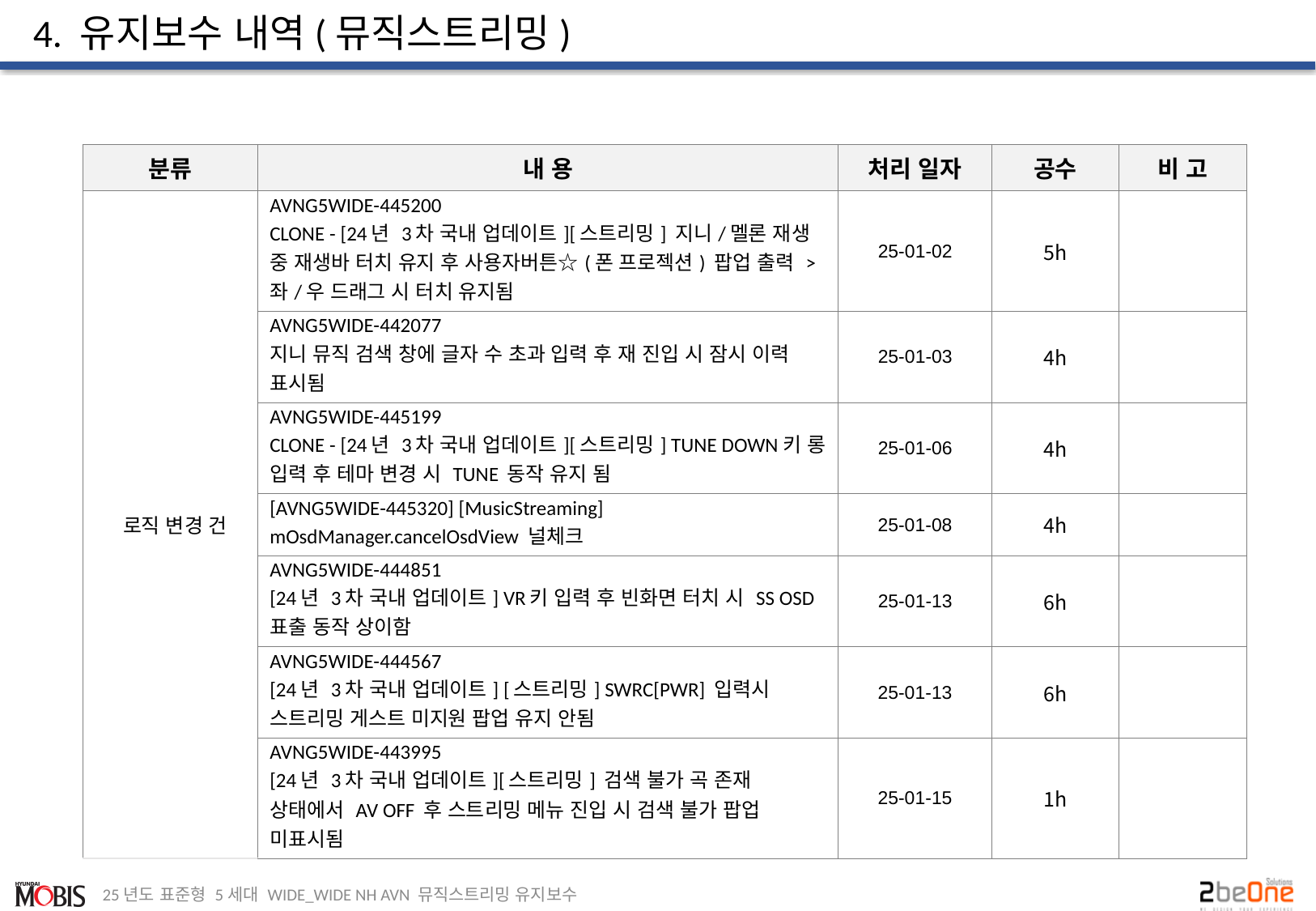

# 4. 유지보수 내역(뮤직스트리밍)
| 분류 | 내 용 | 처리 일자 | 공수 | 비 고 |
| --- | --- | --- | --- | --- |
| 로직 변경 건 | AVNG5WIDE-445200 CLONE - [24년 3차 국내 업데이트][스트리밍] 지니/멜론 재생 중 재생바 터치 유지 후 사용자버튼☆(폰 프로젝션) 팝업 출력 > 좌/우 드래그 시 터치 유지됨 | 25-01-02 | 5h |  |
|  | AVNG5WIDE-442077 지니 뮤직 검색 창에 글자 수 초과 입력 후 재 진입 시 잠시 이력 표시됨 | 25-01-03 | 4h |  |
|  | AVNG5WIDE-445199 CLONE - [24년 3차 국내 업데이트][스트리밍] TUNE DOWN키 롱 입력 후 테마 변경 시 TUNE 동작 유지 됨 | 25-01-06 | 4h |  |
|  | [AVNG5WIDE-445320] [MusicStreaming] mOsdManager.cancelOsdView 널체크 | 25-01-08 | 4h |  |
|  | AVNG5WIDE-444851 [24년 3차 국내 업데이트] VR키 입력 후 빈화면 터치 시 SS OSD 표출 동작 상이함 | 25-01-13 | 6h |  |
|  | AVNG5WIDE-444567 [24년 3차 국내 업데이트] [스트리밍] SWRC[PWR] 입력시 스트리밍 게스트 미지원 팝업 유지 안됨 | 25-01-13 | 6h |  |
|  | AVNG5WIDE-443995 [24년 3차 국내 업데이트][스트리밍] 검색 불가 곡 존재 상태에서 AV OFF 후 스트리밍 메뉴 진입 시 검색 불가 팝업 미표시됨 | 25-01-15 | 1h |  |
25년도 표준형 5세대 WIDE_WIDE NH AVN 뮤직스트리밍 유지보수